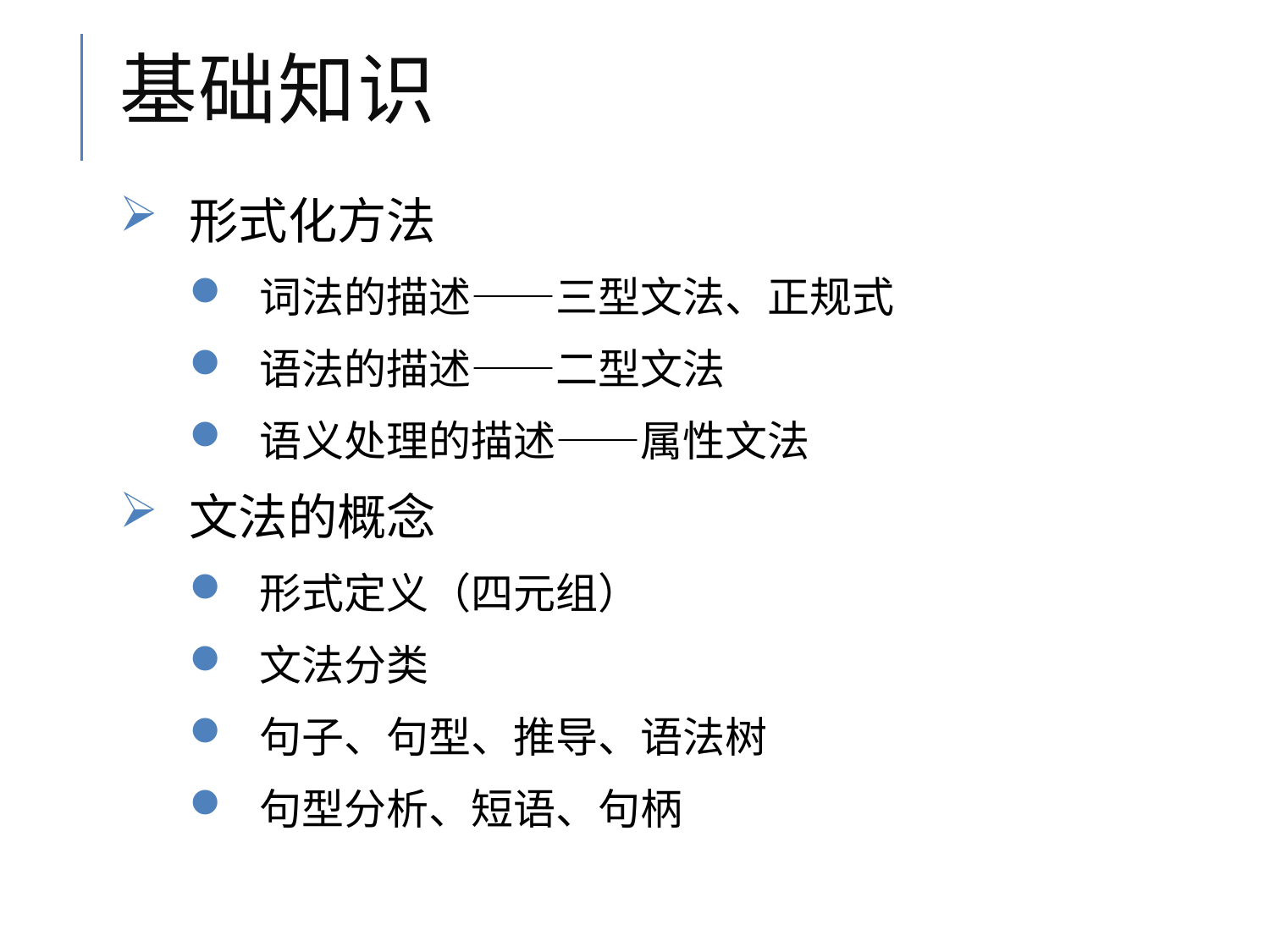

# 基础知识
形式化方法
词法的描述——三型文法、正规式
语法的描述——二型文法
语义处理的描述——属性文法
文法的概念
形式定义（四元组）
文法分类
句子、句型、推导、语法树
句型分析、短语、句柄
2